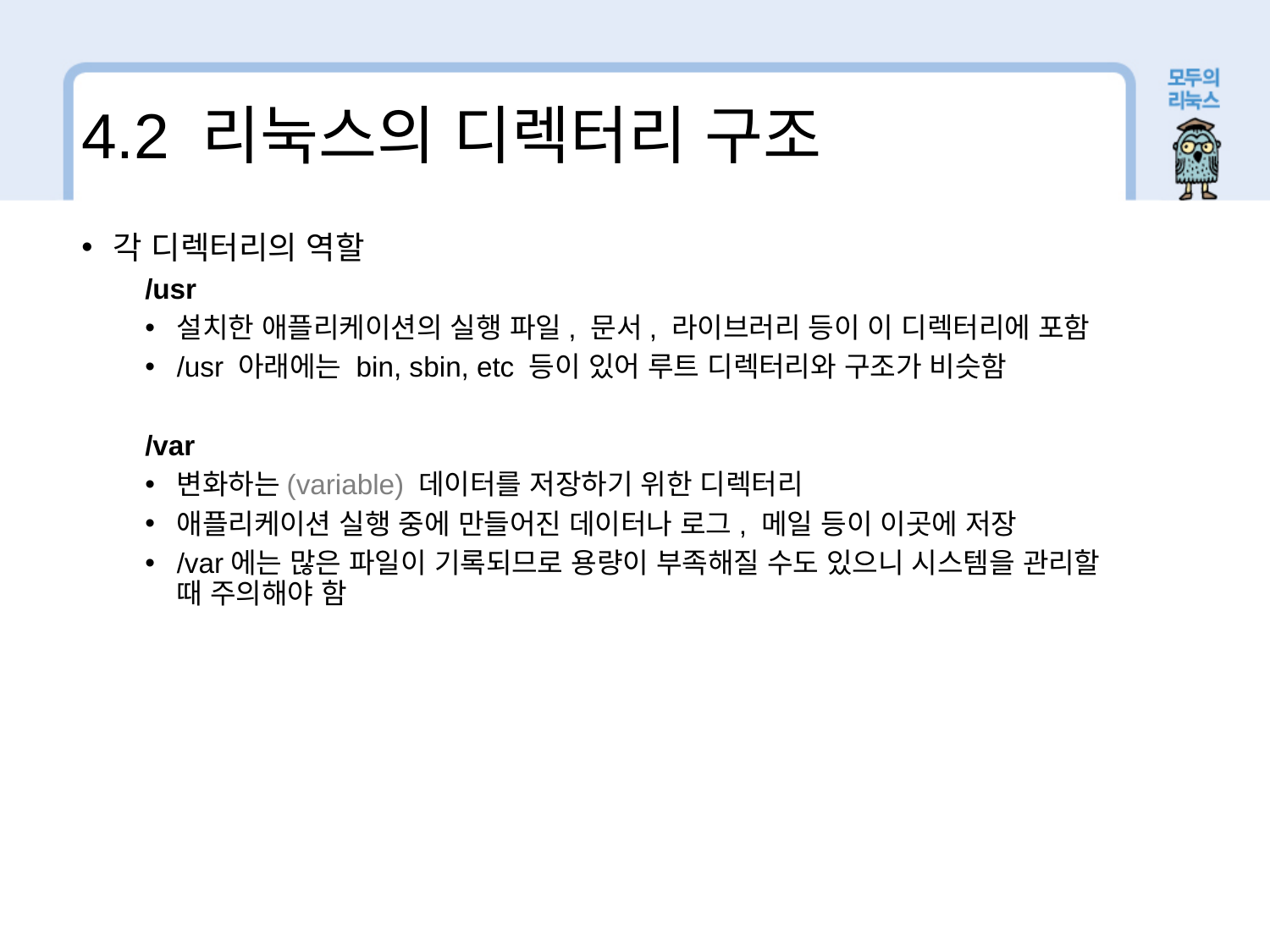

4.2 리눅스의 디렉터리 구조
각 디렉터리의 역할
/usr
설치한 애플리케이션의 실행 파일, 문서, 라이브러리 등이 이 디렉터리에 포함
/usr 아래에는 bin, sbin, etc 등이 있어 루트 디렉터리와 구조가 비슷함

/var
변화하는(variable) 데이터를 저장하기 위한 디렉터리
애플리케이션 실행 중에 만들어진 데이터나 로그, 메일 등이 이곳에 저장
/var에는 많은 파일이 기록되므로 용량이 부족해질 수도 있으니 시스템을 관리할 때 주의해야 함